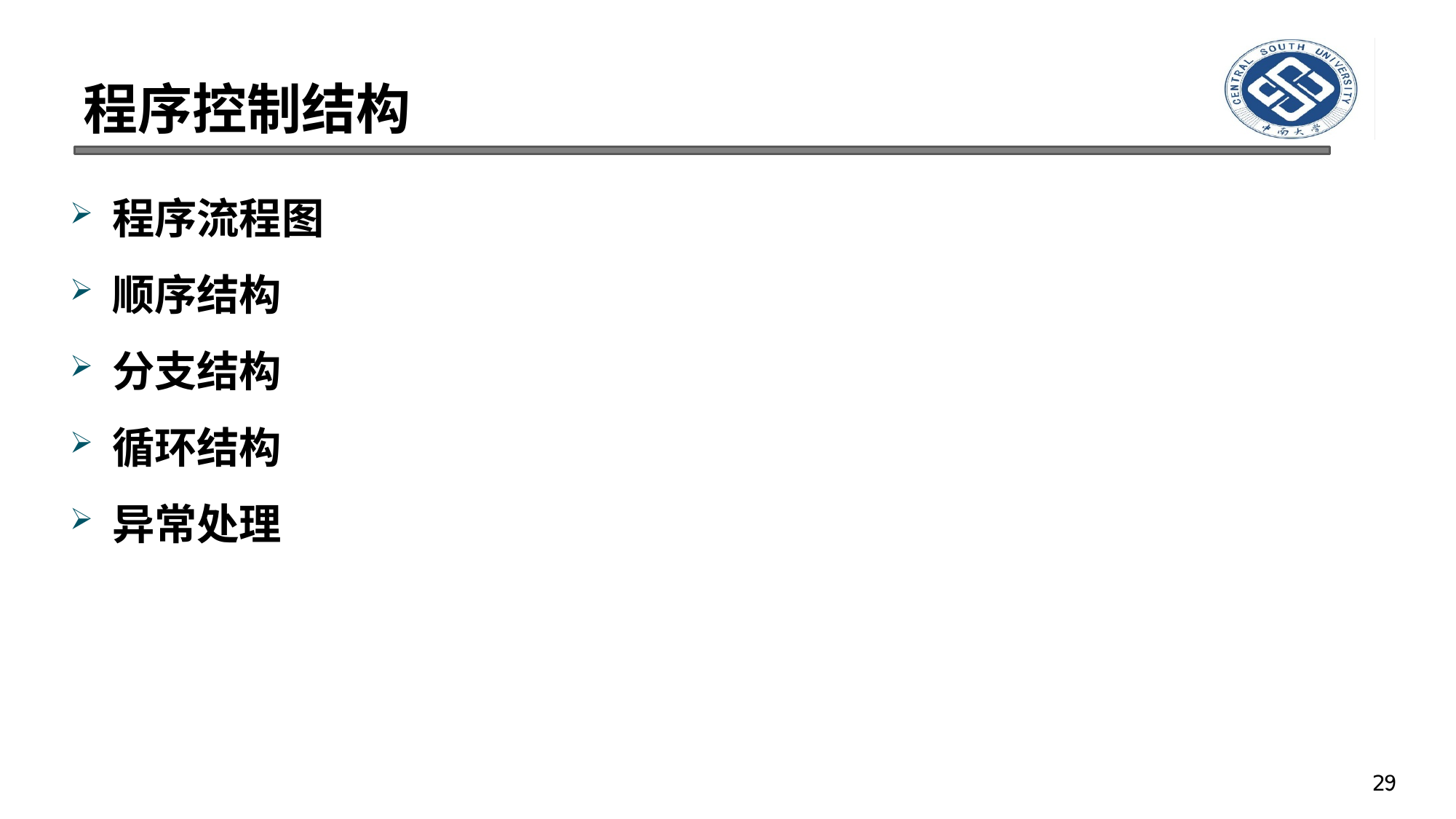

# 程序控制结构
程序流程图
顺序结构
分支结构
循环结构
异常处理

29